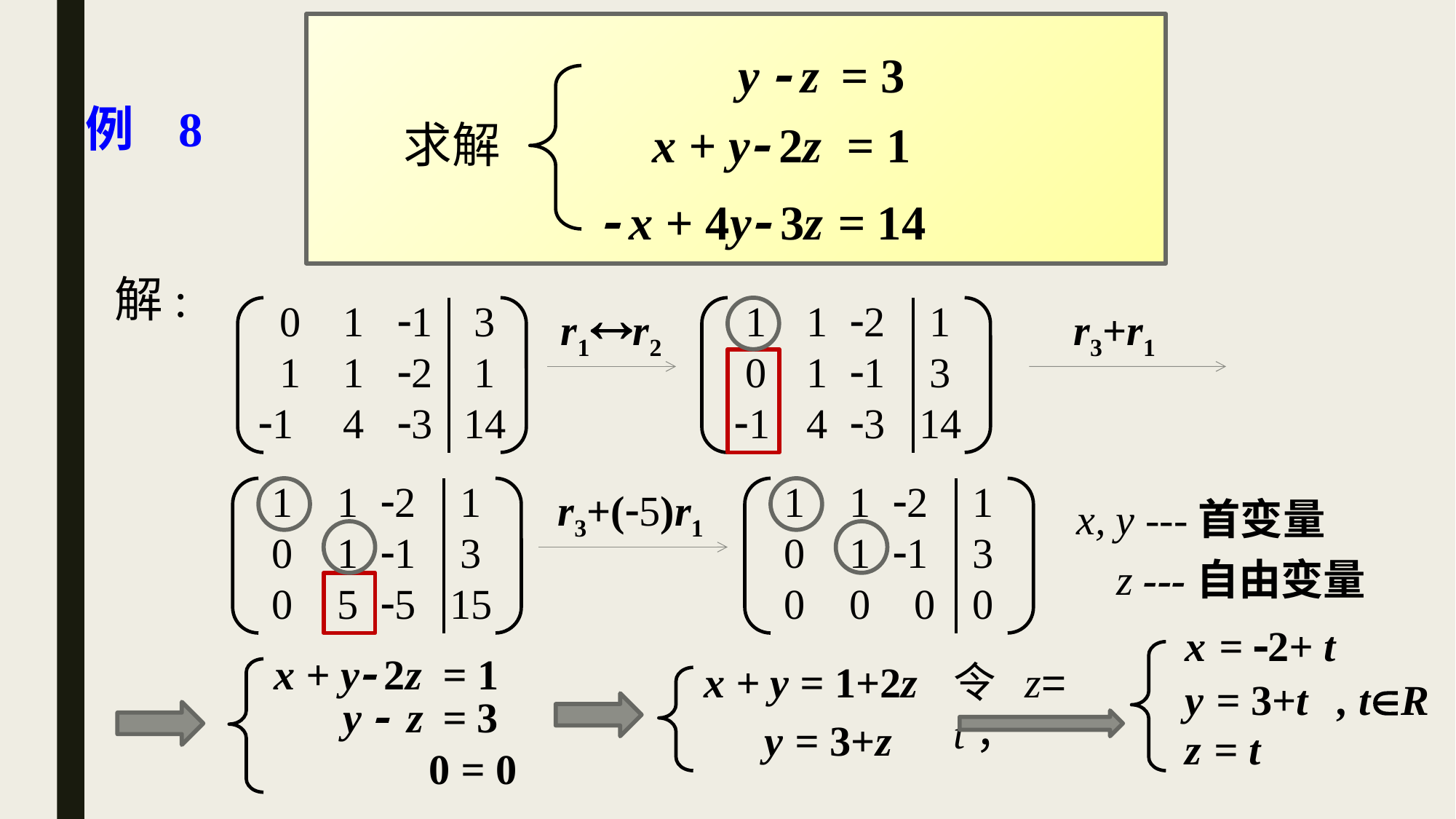

y − z   = 3

# 例   8
求解
x + y− 2z  = 1
− x + 4y− 3z  = 14
解:
  0
  1
−1
1
1
4
−1
−2
−3
 3
 1
14
 1
 0
−1
 1
 1
 4
−2
−1
−3
 1
 3
14

r1↔r2

r3+r1

 1
 0
 0
 1
 1
 5
−2
−1
−5
 1
 3
15
 1
 0
 0
 1
 1
 0
−2
−1
  0
 1
 3
 0

r3+(−5)r1

x, y ---首变量

z ---自由变量

x  = −2+ t
x + y− 2z  = 1

x + y = 1+2z
令  z= t，

y  = 3+t
, t∈R
y −  z   = 3

y  = 3+z

z  = t
0 = 0